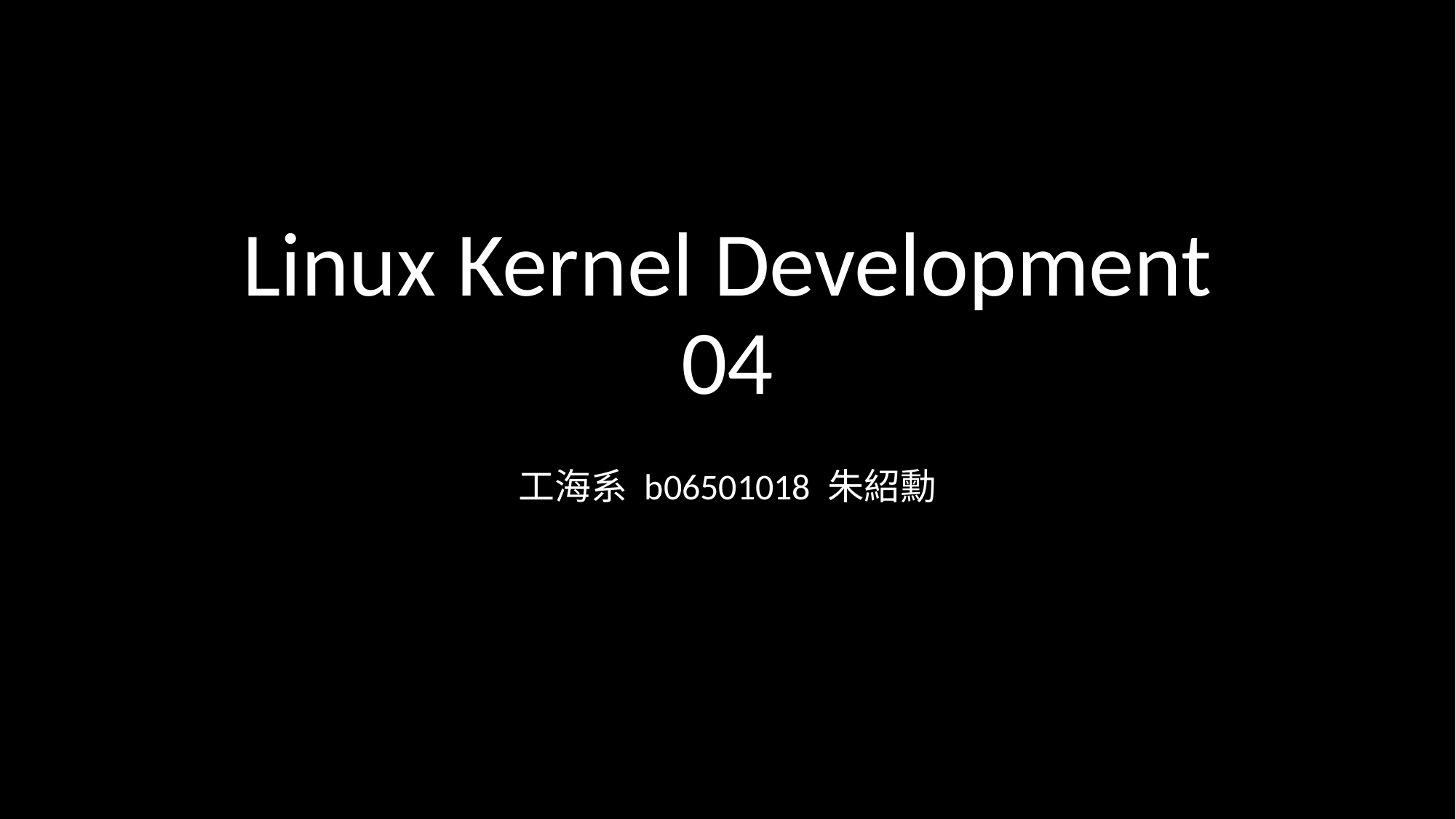

# Linux Kernel Development 04
工海系 b06501018 朱紹勳